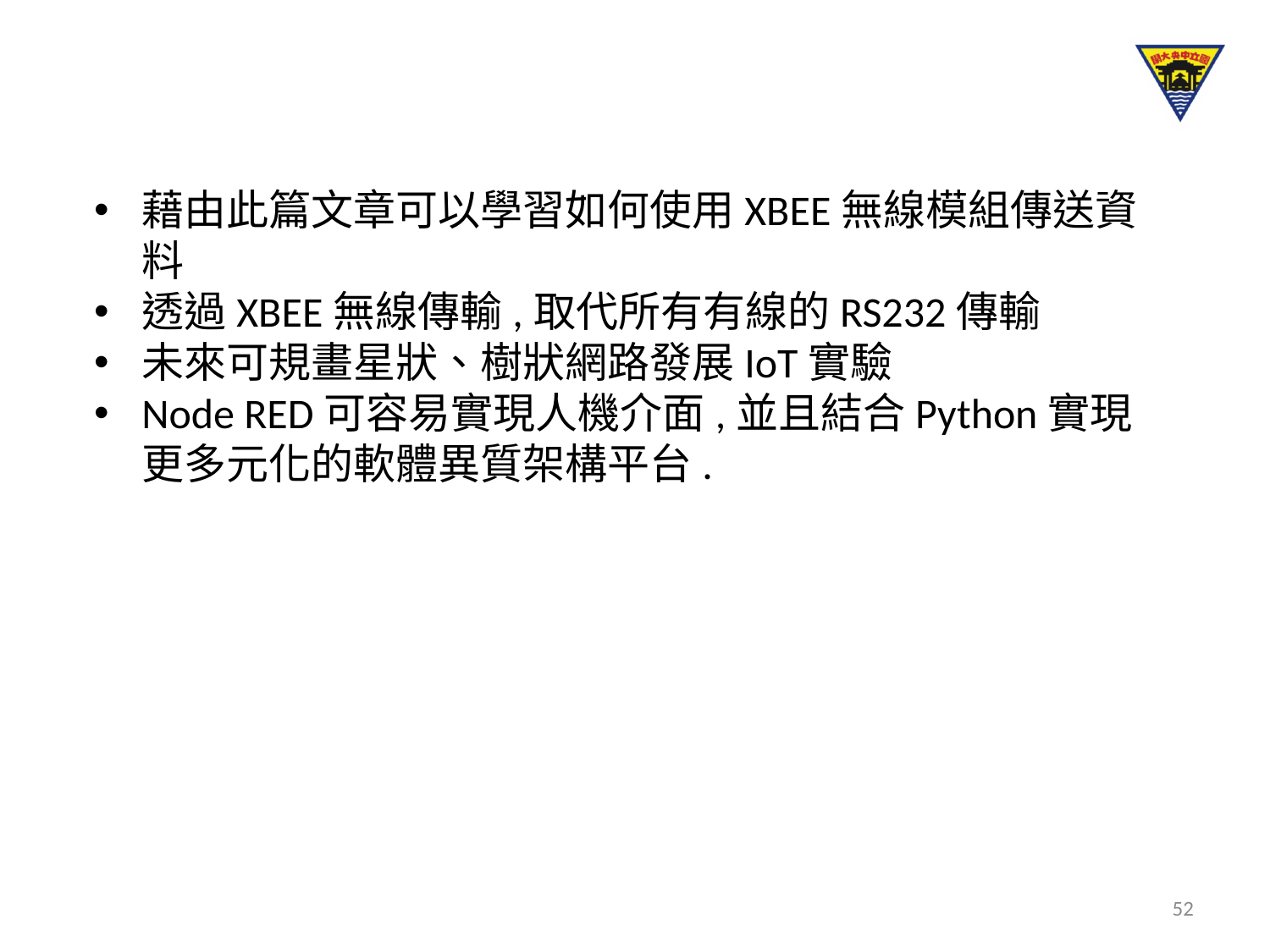

藉由此篇文章可以學習如何使用XBEE無線模組傳送資料
透過XBEE無線傳輸,取代所有有線的RS232傳輸
未來可規畫星狀、樹狀網路發展IoT實驗
Node RED可容易實現人機介面,並且結合Python實現更多元化的軟體異質架構平台.
52